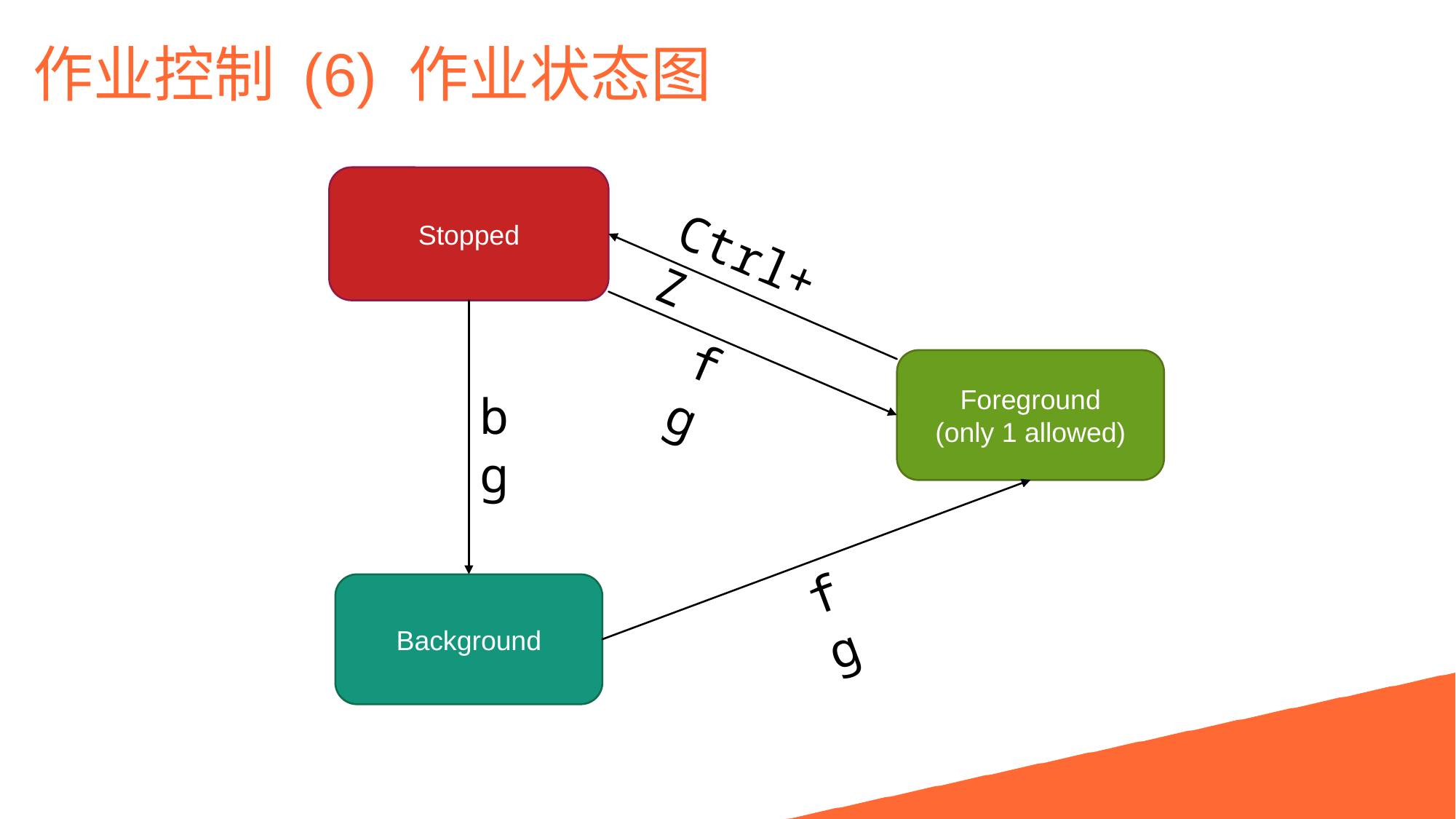

作业控制 (6) 作业状态图
Stopped
Ctrl+Z
fg
Foreground
(only 1 allowed)
bg
fg
Background